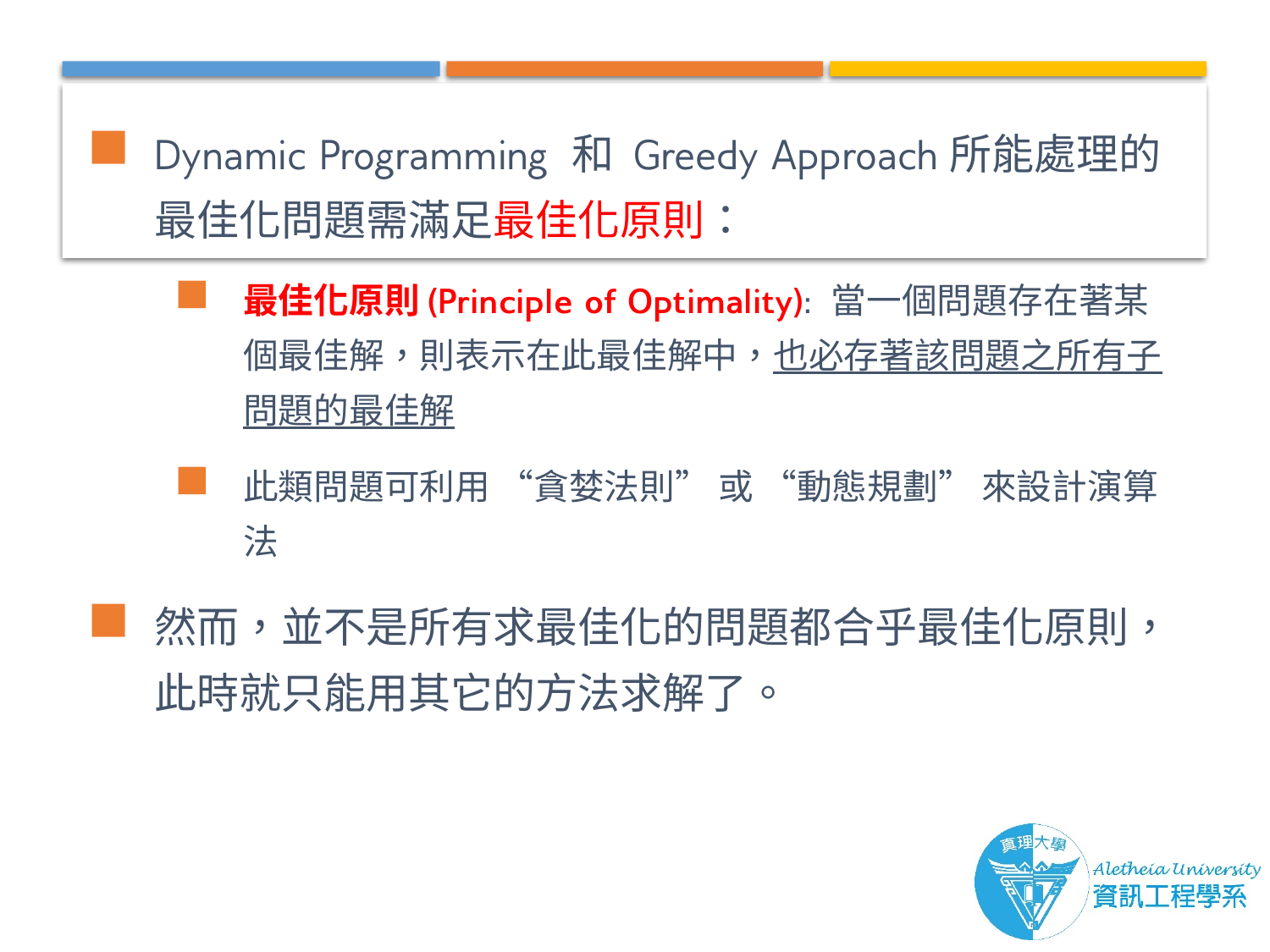

Dynamic Programming 和 Greedy Approach所能處理的最佳化問題需滿足最佳化原則：
最佳化原則(Principle of Optimality): 當一個問題存在著某個最佳解，則表示在此最佳解中，也必存著該問題之所有子問題的最佳解
此類問題可利用 “貪婪法則” 或 “動態規劃” 來設計演算法
然而，並不是所有求最佳化的問題都合乎最佳化原則，此時就只能用其它的方法求解了。